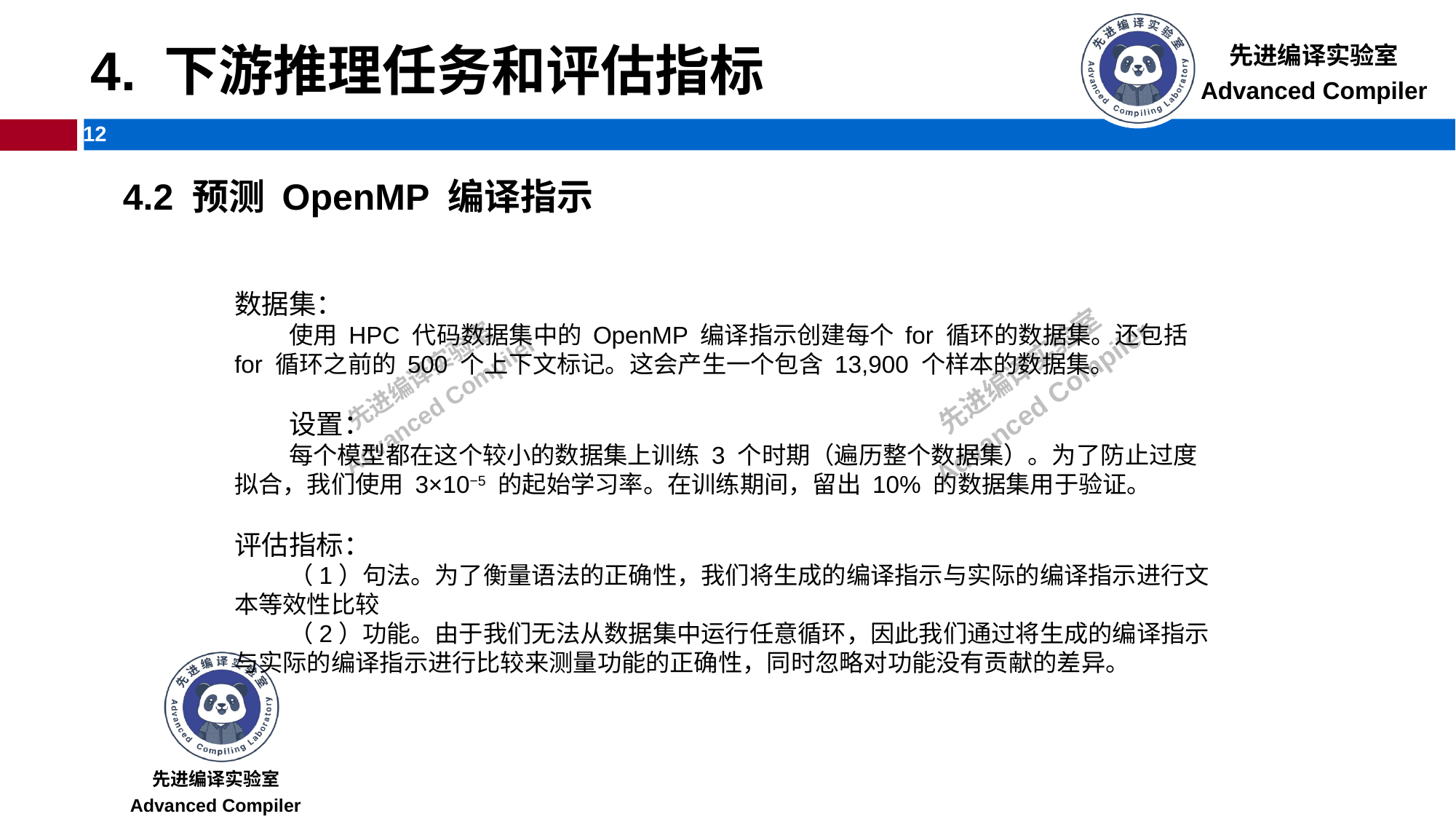

# 4. 下游推理任务和评估指标
4.2 预测 OpenMP 编译指示

数据集：
使用 HPC 代码数据集中的 OpenMP 编译指示创建每个 for 循环的数据集。还包括 for 循环之前的 500 个上下文标记。这会产生一个包含 13,900 个样本的数据集。

设置：
每个模型都在这个较小的数据集上训练 3 个时期（遍历整个数据集）。为了防止过度拟合，我们使用 3×10−5 的起始学习率。在训练期间，留出 10% 的数据集用于验证。
评估指标：
（1）句法。为了衡量语法的正确性，我们将生成的编译指示与实际的编译指示进行文本等效性比较
（2）功能。由于我们无法从数据集中运行任意循环，因此我们通过将生成的编译指示与实际的编译指示进行比较来测量功能的正确性，同时忽略对功能没有贡献的差异。